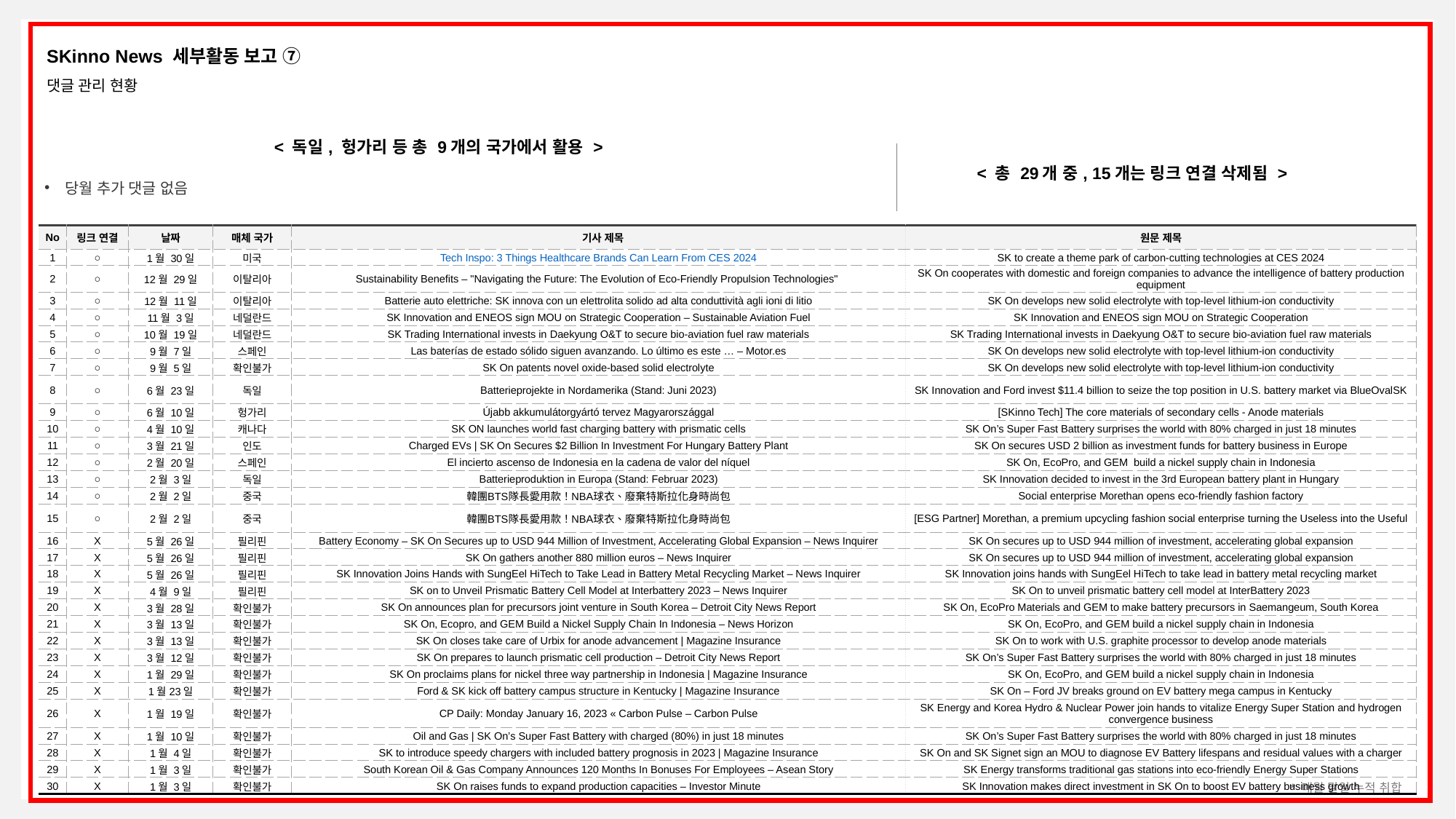

SKinno News 세부활동 보고 ⑦
댓글 관리 현황
| < 총 29개 중, 15개는 링크 연결 삭제됨 > |
| --- |
| < 독일, 헝가리 등 총 9개의 국가에서 활용 > 당월 추가 댓글 없음 |
| --- |
|  |
|  |
| No | 링크 연결 | 날짜 | 매체 국가 | 기사 제목 | 원문 제목 |
| --- | --- | --- | --- | --- | --- |
| 1 | ○ | 1월 30일 | 미국 | Tech Inspo: 3 Things Healthcare Brands Can Learn From CES 2024 | SK to create a theme park of carbon-cutting technologies at CES 2024 |
| 2 | ○ | 12월 29일 | 이탈리아 | Sustainability Benefits – "Navigating the Future: The Evolution of Eco-Friendly Propulsion Technologies" | SK On cooperates with domestic and foreign companies to advance the intelligence of battery production equipment |
| 3 | ○ | 12월 11일 | 이탈리아 | Batterie auto elettriche: SK innova con un elettrolita solido ad alta conduttività agli ioni di litio | SK On develops new solid electrolyte with top-level lithium-ion conductivity |
| 4 | ○ | 11월 3일 | 네덜란드 | SK Innovation and ENEOS sign MOU on Strategic Cooperation – Sustainable Aviation Fuel | SK Innovation and ENEOS sign MOU on Strategic Cooperation |
| 5 | ○ | 10월 19일 | 네덜란드 | SK Trading International invests in Daekyung O&T to secure bio-aviation fuel raw materials | SK Trading International invests in Daekyung O&T to secure bio-aviation fuel raw materials |
| 6 | ○ | 9월 7일 | 스페인 | Las baterías de estado sólido siguen avanzando. Lo último es este … – Motor.es | SK On develops new solid electrolyte with top-level lithium-ion conductivity |
| 7 | ○ | 9월 5일 | 확인불가 | SK On patents novel oxide-based solid electrolyte | SK On develops new solid electrolyte with top-level lithium-ion conductivity |
| 8 | ○ | 6월 23일 | 독일 | Batterieprojekte in Nordamerika (Stand: Juni 2023) | SK Innovation and Ford invest $11.4 billion to seize the top position in U.S. battery market via BlueOvalSK |
| 9 | ○ | 6월 10일 | 헝가리 | Újabb akkumulátorgyártó tervez Magyarországgal | [SKinno Tech] The core materials of secondary cells - Anode materials |
| 10 | ○ | 4월 10일 | 캐나다 | SK ON launches world fast charging battery with prismatic cells | SK On’s Super Fast Battery surprises the world with 80% charged in just 18 minutes |
| 11 | ○ | 3월 21일 | 인도 | Charged EVs | SK On Secures $2 Billion In Investment For Hungary Battery Plant | SK On secures USD 2 billion as investment funds for battery business in Europe |
| 12 | ○ | 2월 20일 | 스페인 | El incierto ascenso de Indonesia en la cadena de valor del níquel | SK On, EcoPro, and GEM build a nickel supply chain in Indonesia |
| 13 | ○ | 2월 3일 | 독일 | Batterieproduktion in Europa (Stand: Februar 2023) | SK Innovation decided to invest in the 3rd European battery plant in Hungary |
| 14 | ○ | 2월 2일 | 중국 | 韓團BTS隊長愛用款！NBA球衣、廢棄特斯拉化身時尚包 | Social enterprise Morethan opens eco-friendly fashion factory |
| 15 | ○ | 2월 2일 | 중국 | 韓團BTS隊長愛用款！NBA球衣、廢棄特斯拉化身時尚包 | [ESG Partner] Morethan, a premium upcycling fashion social enterprise turning the Useless into the Useful |
| 16 | X | 5월 26일 | 필리핀 | Battery Economy – SK On Secures up to USD 944 Million of Investment, Accelerating Global Expansion – News Inquirer | SK On secures up to USD 944 million of investment, accelerating global expansion |
| 17 | X | 5월 26일 | 필리핀 | SK On gathers another 880 million euros – News Inquirer | SK On secures up to USD 944 million of investment, accelerating global expansion |
| 18 | X | 5월 26일 | 필리핀 | SK Innovation Joins Hands with SungEel HiTech to Take Lead in Battery Metal Recycling Market – News Inquirer | SK Innovation joins hands with SungEel HiTech to take lead in battery metal recycling market |
| 19 | X | 4월 9일 | 필리핀 | SK on to Unveil Prismatic Battery Cell Model at Interbattery 2023 – News Inquirer | SK On to unveil prismatic battery cell model at InterBattery 2023 |
| 20 | X | 3월 28일 | 확인불가 | SK On announces plan for precursors joint venture in South Korea – Detroit City News Report | SK On, EcoPro Materials and GEM to make battery precursors in Saemangeum, South Korea |
| 21 | X | 3월 13일 | 확인불가 | SK On, Ecopro, and GEM Build a Nickel Supply Chain In Indonesia – News Horizon | SK On, EcoPro, and GEM build a nickel supply chain in Indonesia |
| 22 | X | 3월 13일 | 확인불가 | SK On closes take care of Urbix for anode advancement | Magazine Insurance | SK On to work with U.S. graphite processor to develop anode materials |
| 23 | X | 3월 12일 | 확인불가 | SK On prepares to launch prismatic cell production – Detroit City News Report | SK On’s Super Fast Battery surprises the world with 80% charged in just 18 minutes |
| 24 | X | 1월 29일 | 확인불가 | SK On proclaims plans for nickel three way partnership in Indonesia | Magazine Insurance | SK On, EcoPro, and GEM build a nickel supply chain in Indonesia |
| 25 | X | 1월23일 | 확인불가 | Ford & SK kick off battery campus structure in Kentucky | Magazine Insurance | SK On – Ford JV breaks ground on EV battery mega campus in Kentucky |
| 26 | X | 1월 19일 | 확인불가 | CP Daily: Monday January 16, 2023 « Carbon Pulse – Carbon Pulse | SK Energy and Korea Hydro & Nuclear Power join hands to vitalize Energy Super Station and hydrogen convergence business |
| 27 | X | 1월 10일 | 확인불가 | Oil and Gas | SK On’s Super Fast Battery with charged (80%) in just 18 minutes | SK On’s Super Fast Battery surprises the world with 80% charged in just 18 minutes |
| 28 | X | 1월 4일 | 확인불가 | SK to introduce speedy chargers with included battery prognosis in 2023 | Magazine Insurance | SK On and SK Signet sign an MOU to diagnose EV Battery lifespans and residual values with a charger |
| 29 | X | 1월 3일 | 확인불가 | South Korean Oil & Gas Company Announces 120 Months In Bonuses For Employees – Asean Story | SK Energy transforms traditional gas stations into eco-friendly Energy Super Stations |
| 30 | X | 1월 3일 | 확인불가 | SK On raises funds to expand production capacities – Investor Minute | SK Innovation makes direct investment in SK On to boost EV battery business growth |
 * 매월 말일 누적 취합